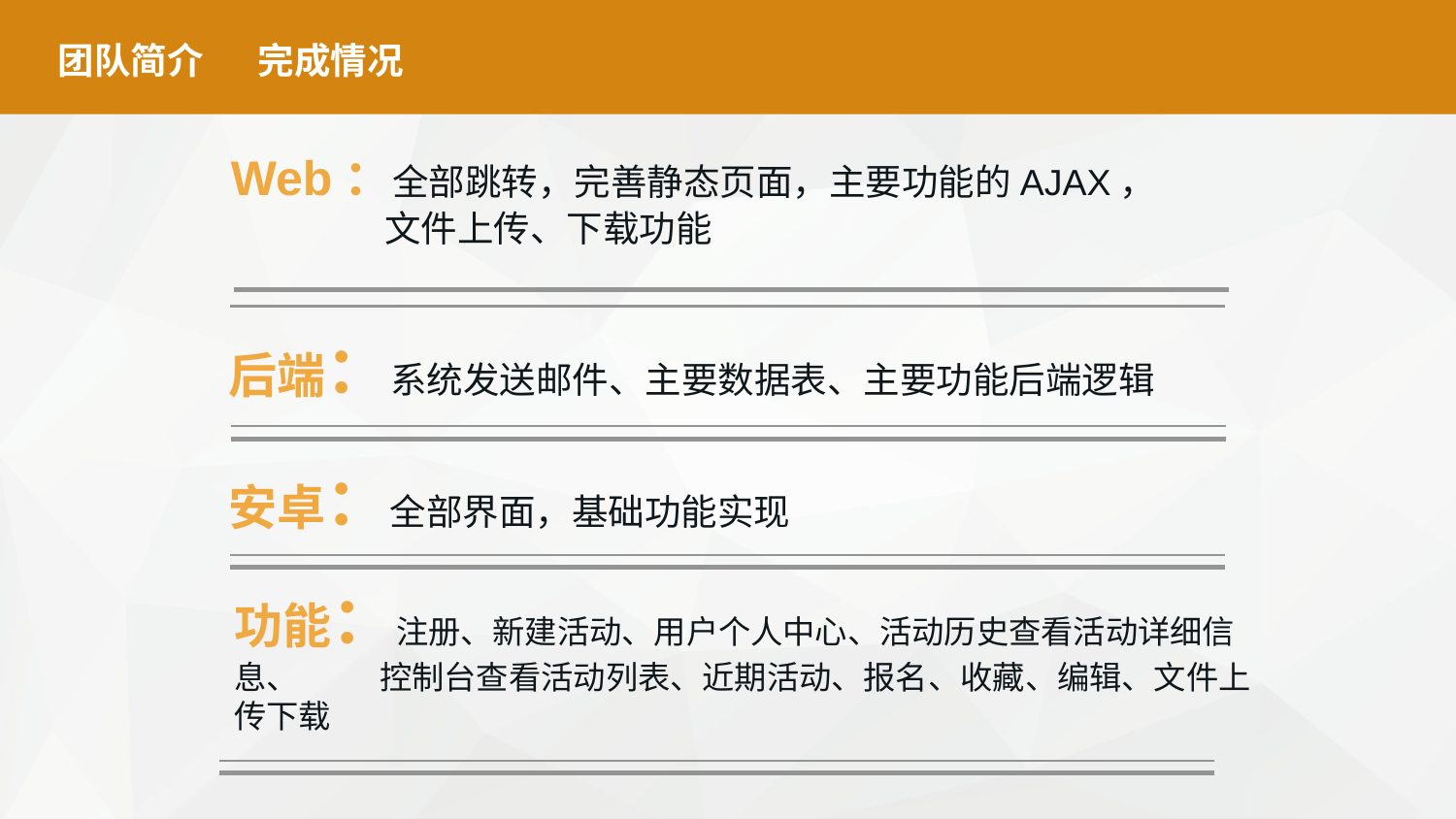

团队简介
完成情况
Web：全部跳转，完善静态页面，主要功能的AJAX，  	            	 文件上传、下载功能
后端：系统发送邮件、主要数据表、主要功能后端逻辑
安卓：全部界面，基础功能实现
功能：注册、新建活动、用户个人中心、活动历史查看活动详细信息、	控制台查看活动列表、近期活动、报名、收藏、编辑、文件上	传下载